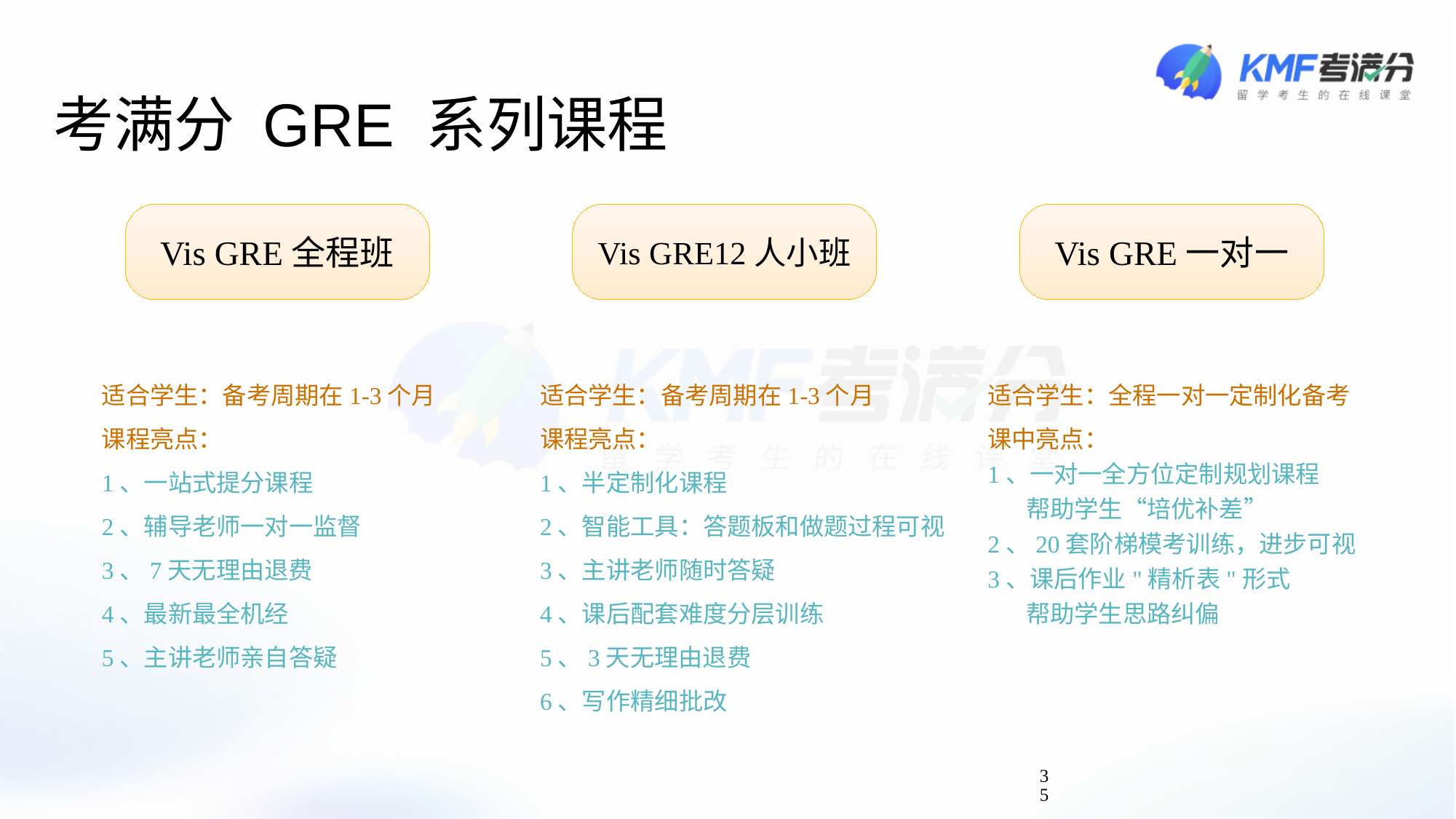

考满分 GRE 系列课程
Vis GRE全程班
Vis GRE12人小班
Vis GRE一对一
适合学生：备考周期在1-3个月
课程亮点：
1、一站式提分课程
2、辅导老师一对一监督
3、7天无理由退费
4、最新最全机经
5、主讲老师亲自答疑

适合学生：全程一对一定制化备考
课中亮点：
1、一对一全方位定制规划课程
      帮助学生“培优补差”
2、20套阶梯模考训练，进步可视
3、课后作业"精析表"形式
      帮助学生思路纠偏

适合学生：备考周期在1-3个月
课程亮点：
1、半定制化课程
2、智能工具：答题板和做题过程可视
3、主讲老师随时答疑
4、课后配套难度分层训练
5、3天无理由退费
6、写作精细批改

35